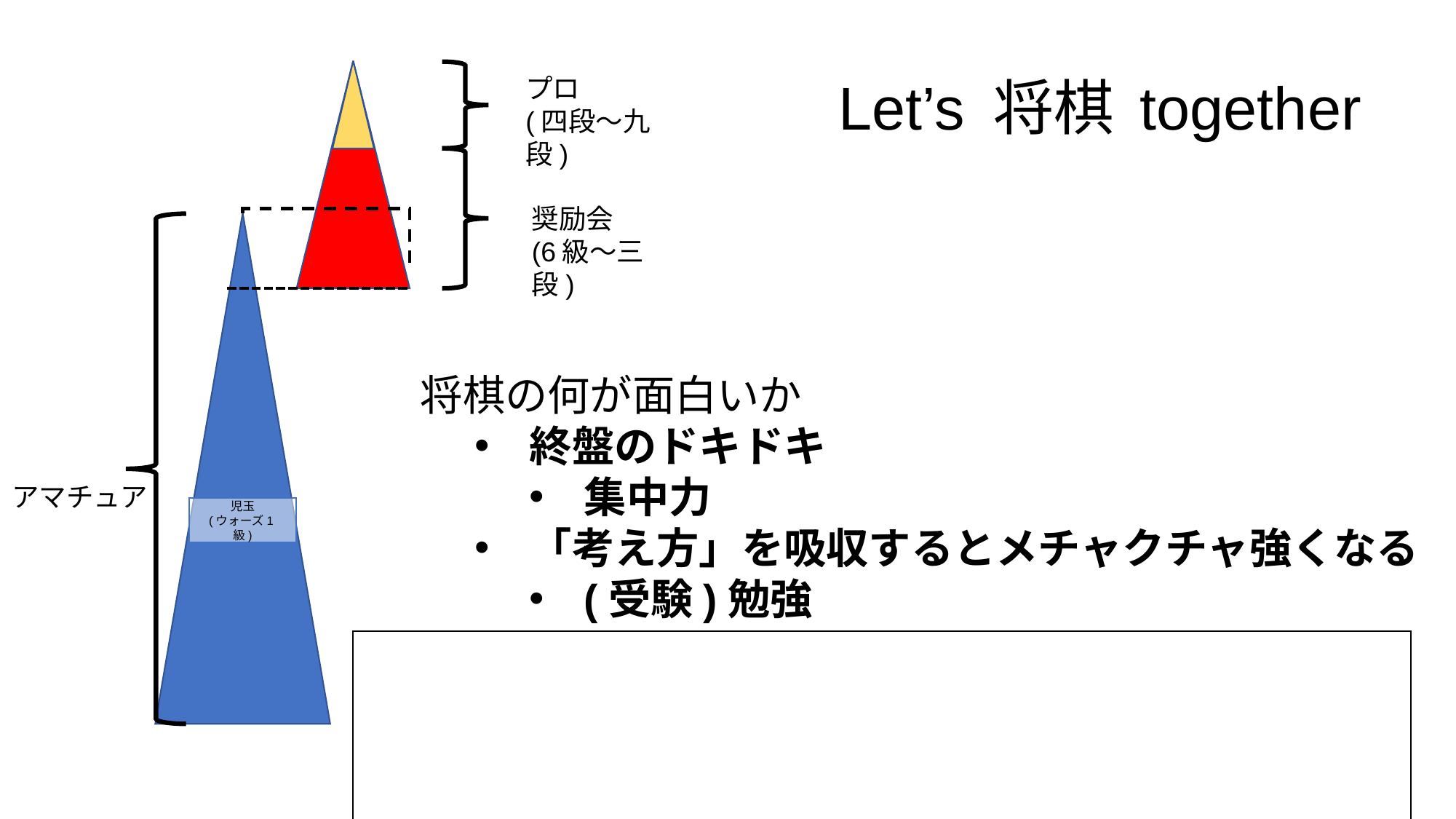

# Let’s 将棋 together

プロ
(四段〜九段)

奨励会
(6級〜三段)

将棋の何が面白いか
終盤のドキドキ
集中力
「考え方」を吸収するとメチャクチャ強くなる
(受験)勉強
アマチュア
児玉
(ウォーズ1級)